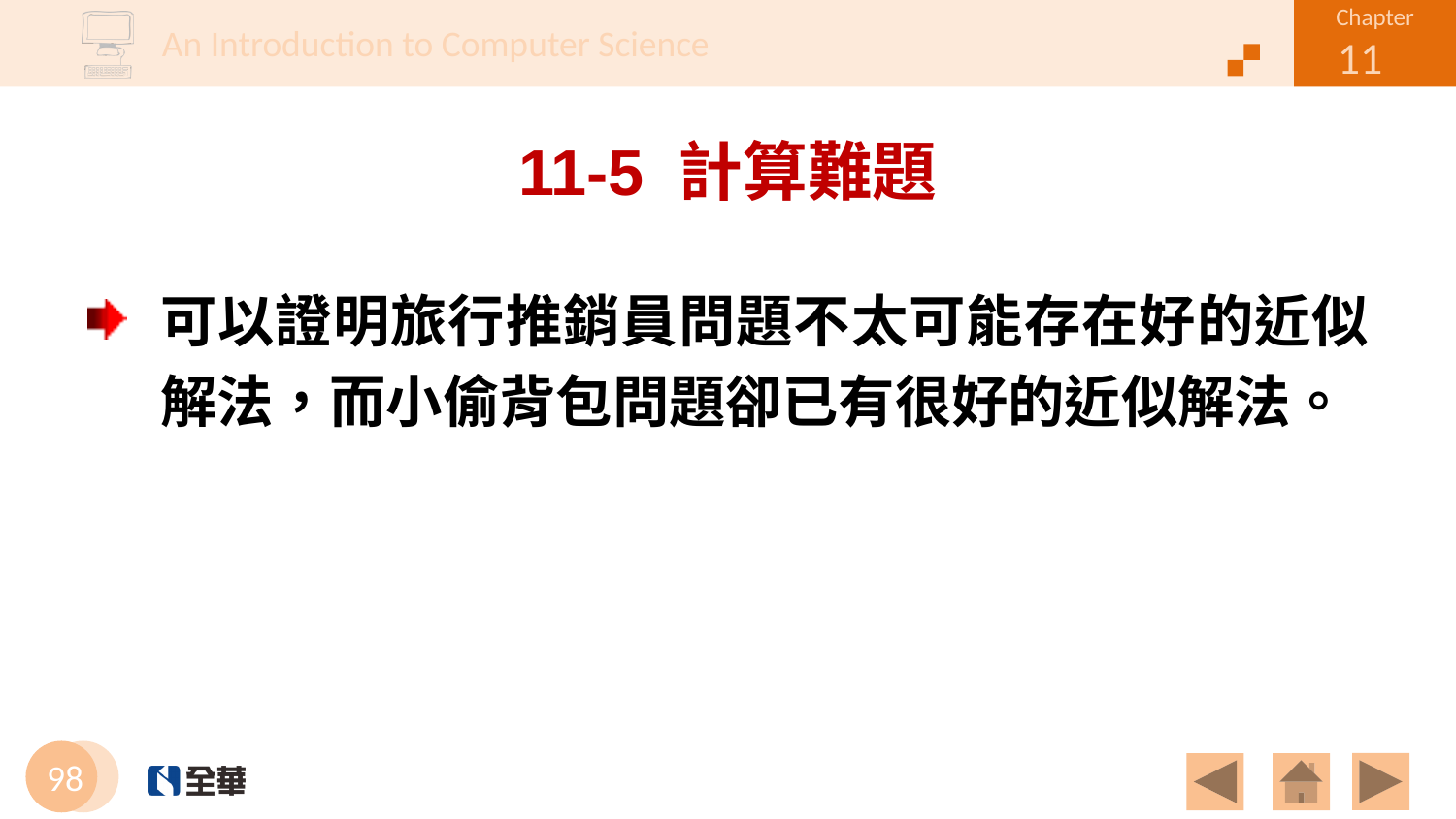

# 11-5 計算難題
可以證明旅行推銷員問題不太可能存在好的近似解法，而小偷背包問題卻已有很好的近似解法。